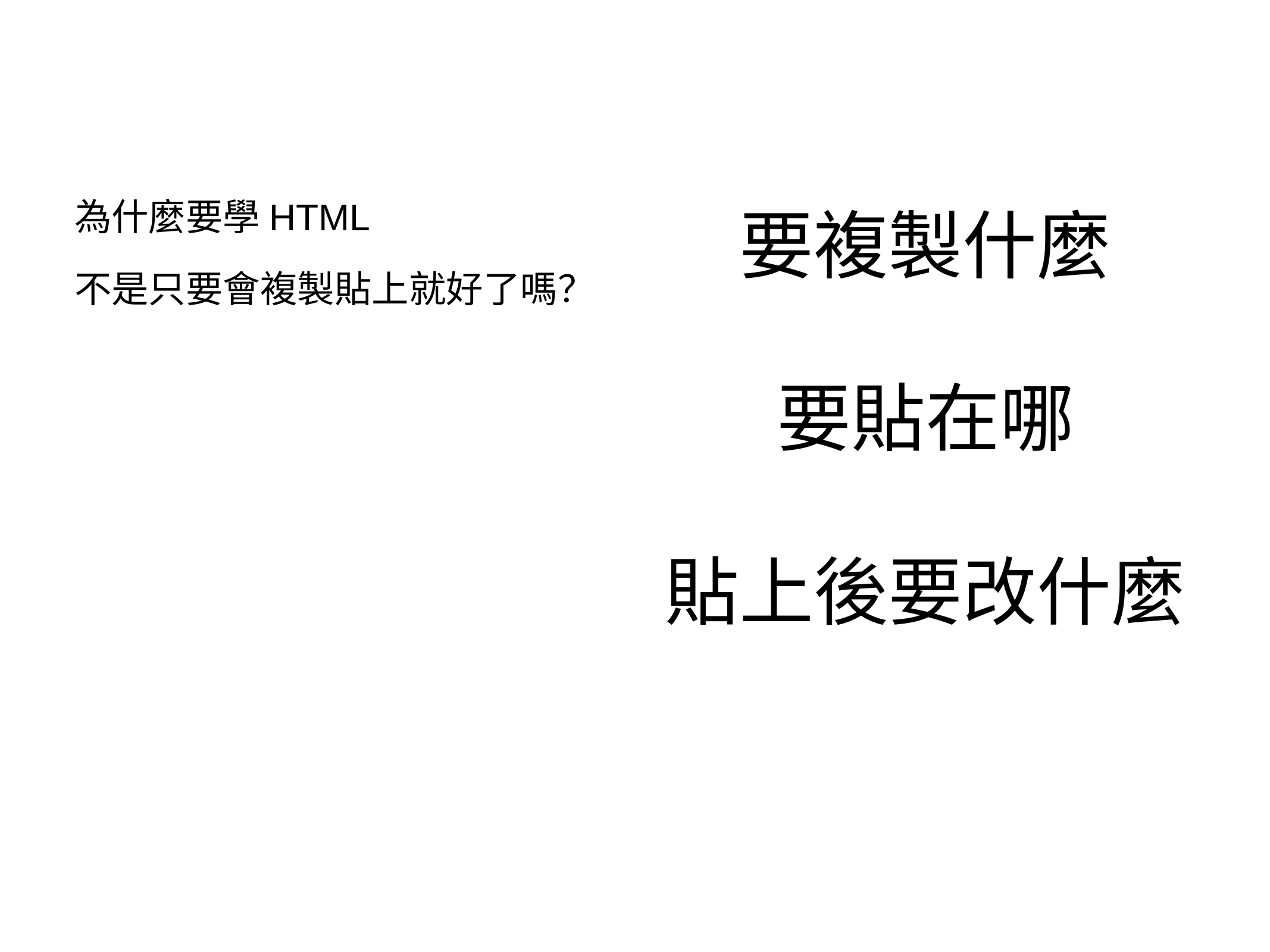

# 為什麼要學HTML
要複製什麼
不是只要會複製貼上就好了嗎？
要貼在哪
貼上後要改什麼